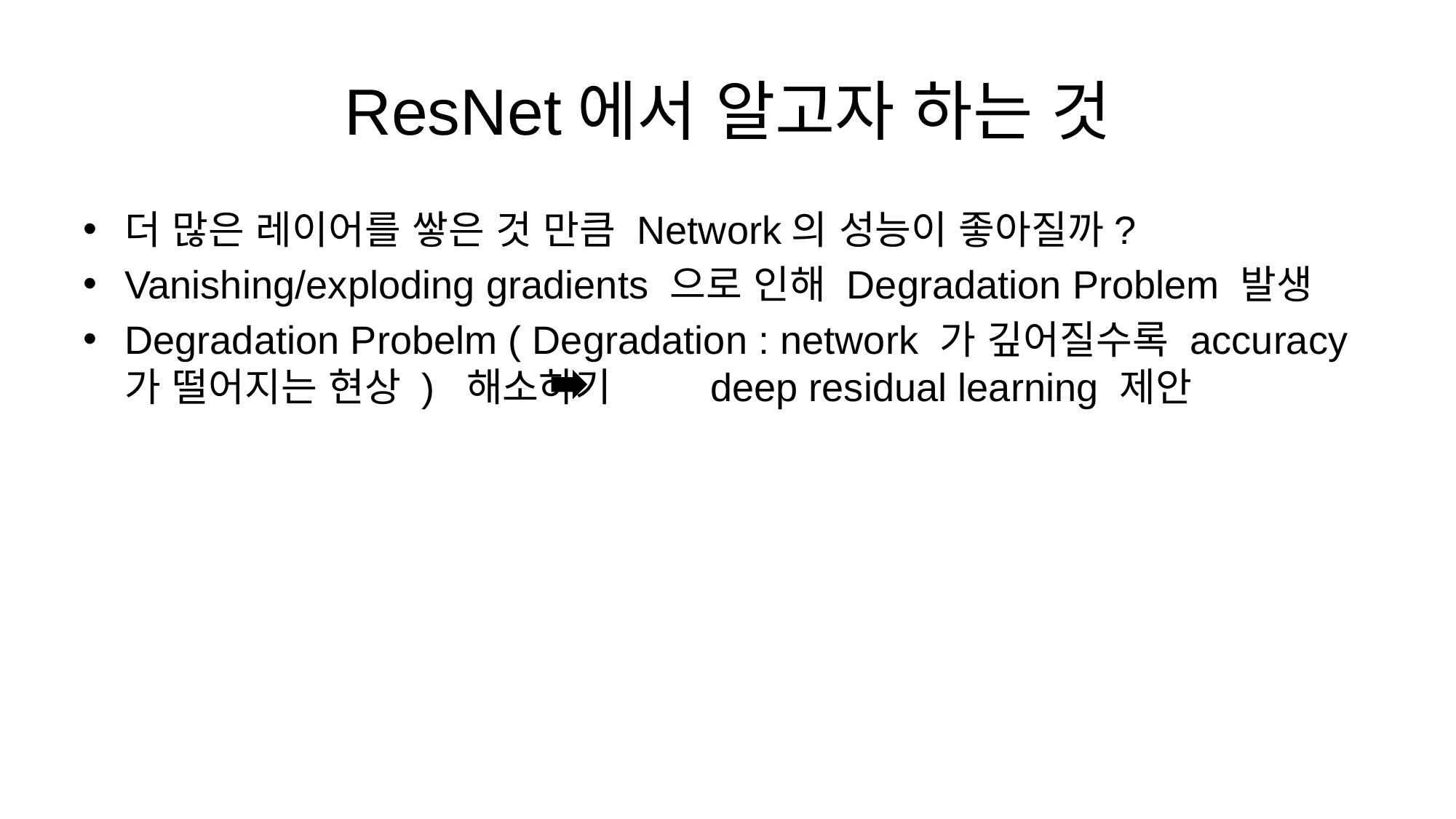

# ResNet에서 알고자 하는 것
더 많은 레이어를 쌓은 것 만큼 Network의 성능이 좋아질까?
Vanishing/exploding gradients 으로 인해 Degradation Problem 발생
Degradation Probelm ( Degradation : network 가 깊어질수록 accuracy가 떨어지는 현상 )  해소하기        deep residual learning 제안